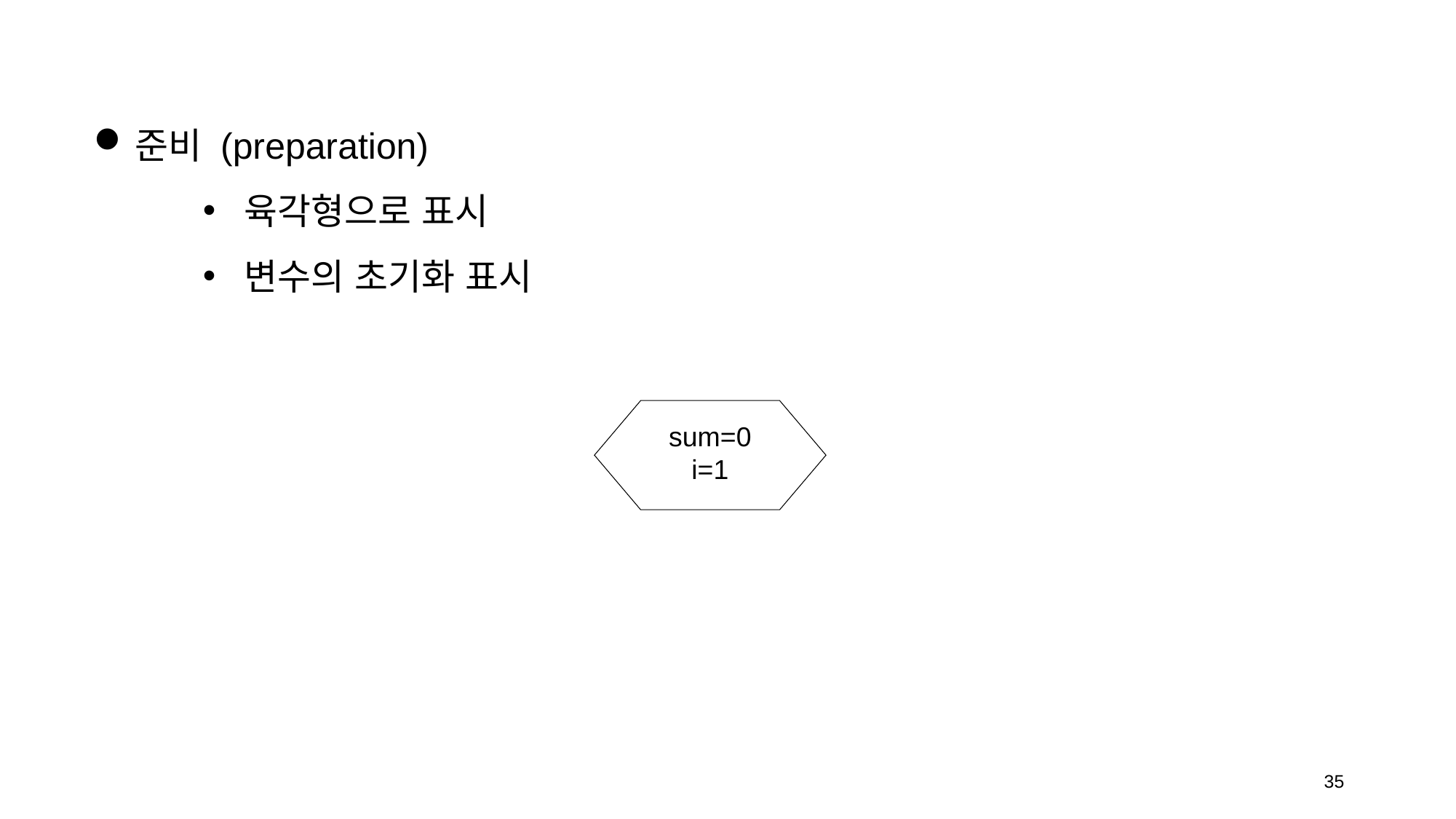

준비 (preparation)
육각형으로 표시
변수의 초기화 표시
sum=0
i=1
35